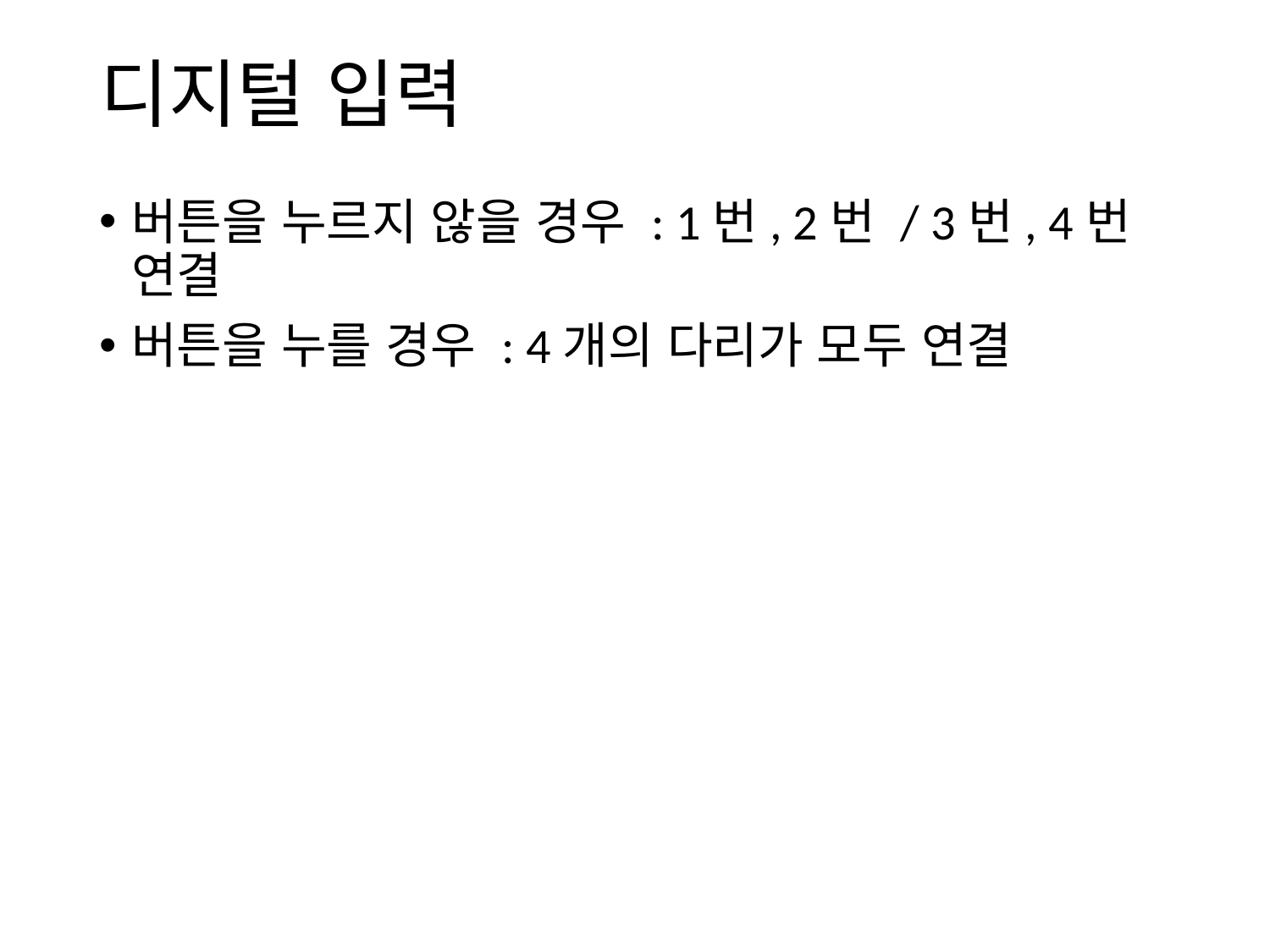

# 디지털 입력

버튼을 누르지 않을 경우 : 1번, 2번 / 3번, 4번 연결
버튼을 누를 경우 : 4개의 다리가 모두 연결